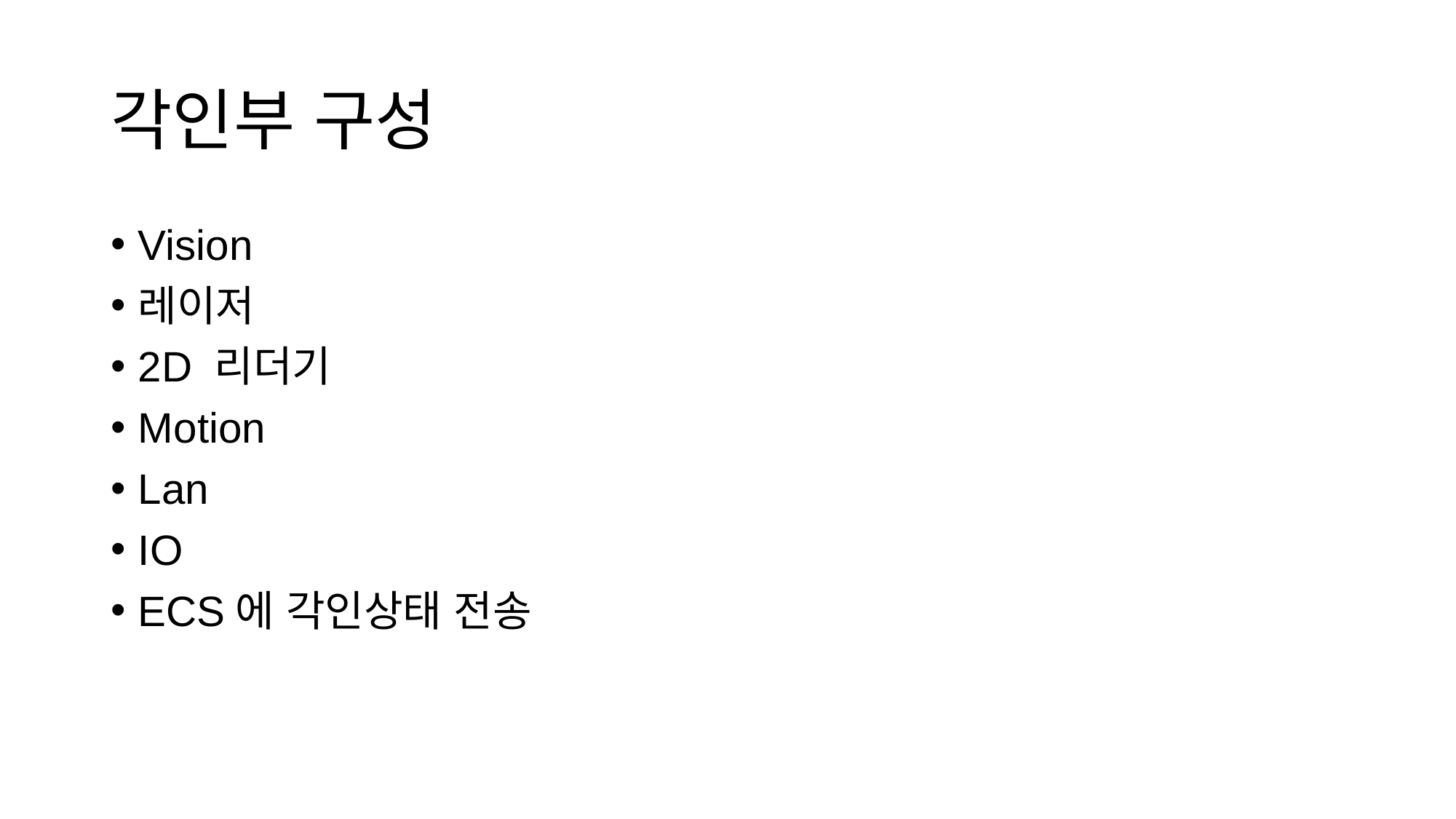

# 각인부 구성
Vision
레이저
2D 리더기
Motion
Lan
IO
ECS에 각인상태 전송